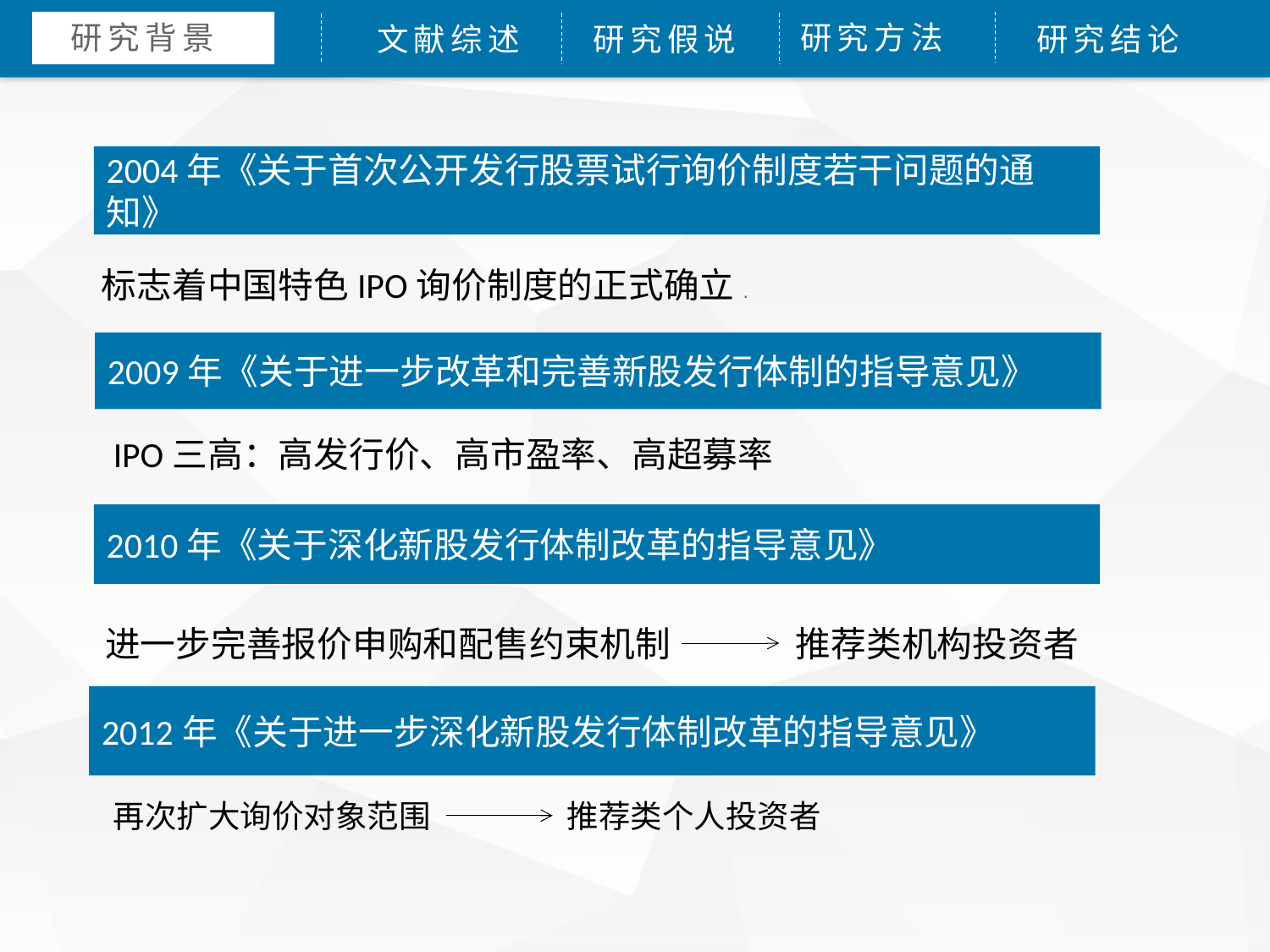

研究方法

研究背景
文献综述
研究假说
研究结论
2004年《关于首次公开发行股票试行询价制度若干问题的通知》
标志着中国特色IPO询价制度的正式确立.
2009年《关于进一步改革和完善新股发行体制的指导意见》
2012年《关于进一步深化新股发行体制改革的指导意见》

IPO三高：高发行价、高市盈率、高超募率
进一步完善报价申购和配售约束机制                推荐类机构投资者
2010年《关于深化新股发行体制改革的指导意见》
再次扩大询价对象范围                   推荐类个人投资者